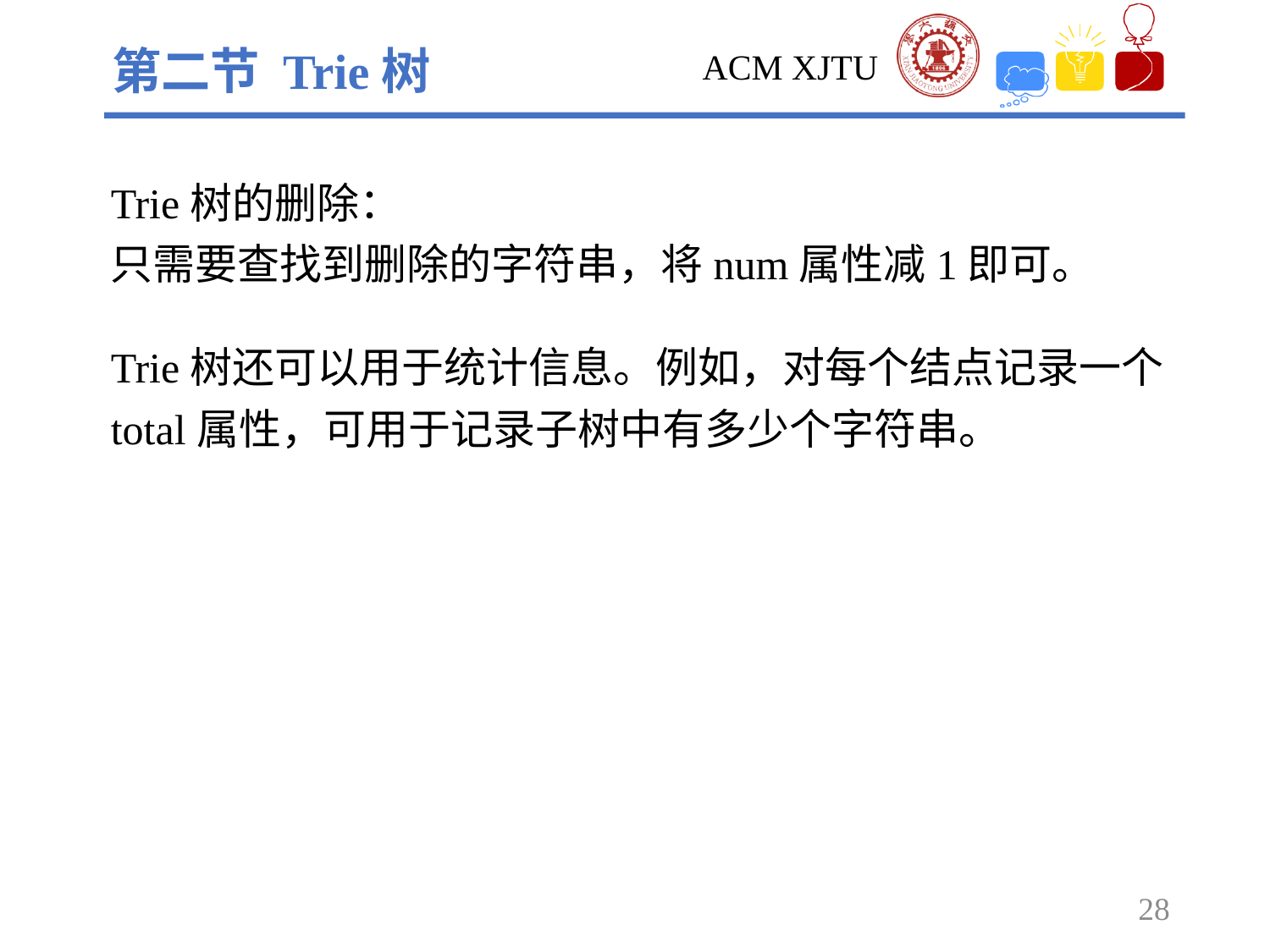

第二节 Trie树
Trie树的删除：
只需要查找到删除的字符串，将num属性减1即可。
Trie树还可以用于统计信息。例如，对每个结点记录一个total属性，可用于记录子树中有多少个字符串。
28